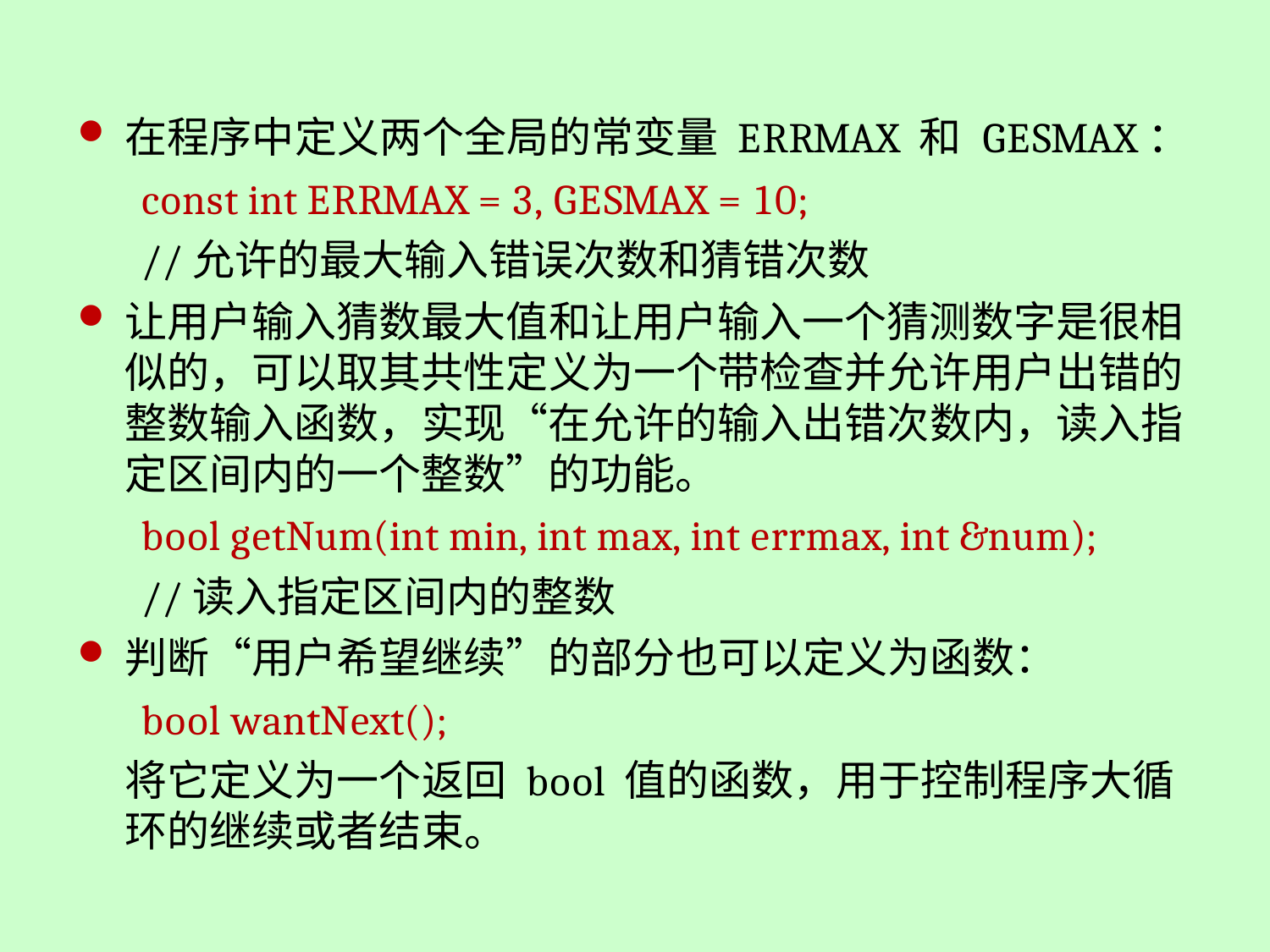

在程序中定义两个全局的常变量 ERRMAX 和 GESMAX：
const int ERRMAX = 3, GESMAX = 10;
//允许的最大输入错误次数和猜错次数
让用户输入猜数最大值和让用户输入一个猜测数字是很相似的，可以取其共性定义为一个带检查并允许用户出错的整数输入函数，实现“在允许的输入出错次数内，读入指定区间内的一个整数”的功能。
bool getNum(int min, int max, int errmax, int &num);
//读入指定区间内的整数
判断“用户希望继续”的部分也可以定义为函数：
bool wantNext();
	将它定义为一个返回 bool 值的函数，用于控制程序大循环的继续或者结束。
43